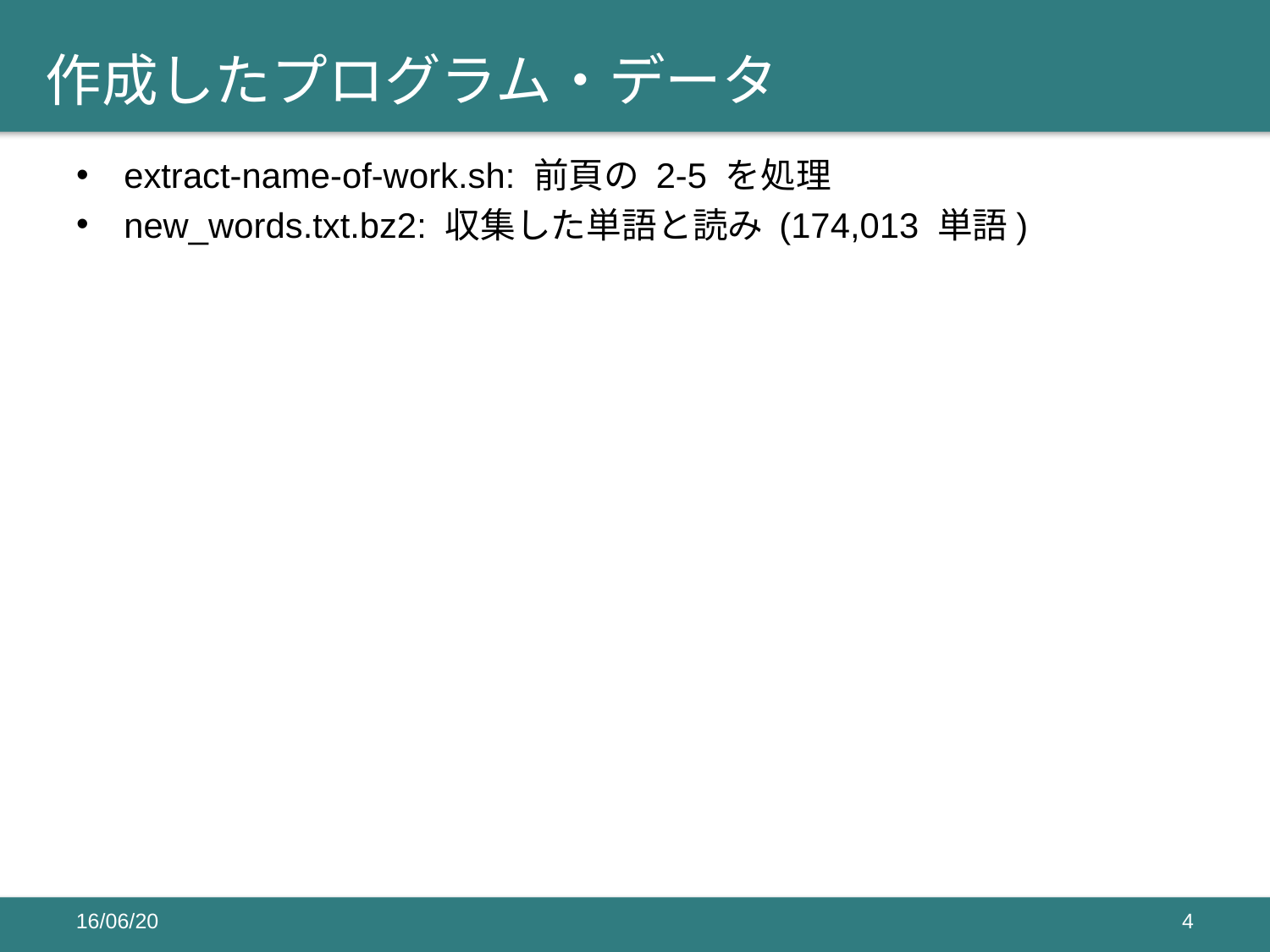

# 作成したプログラム・データ
extract-name-of-work.sh: 前頁の 2-5 を処理
new_words.txt.bz2: 収集した単語と読み (174,013 単語)
16/06/20
4